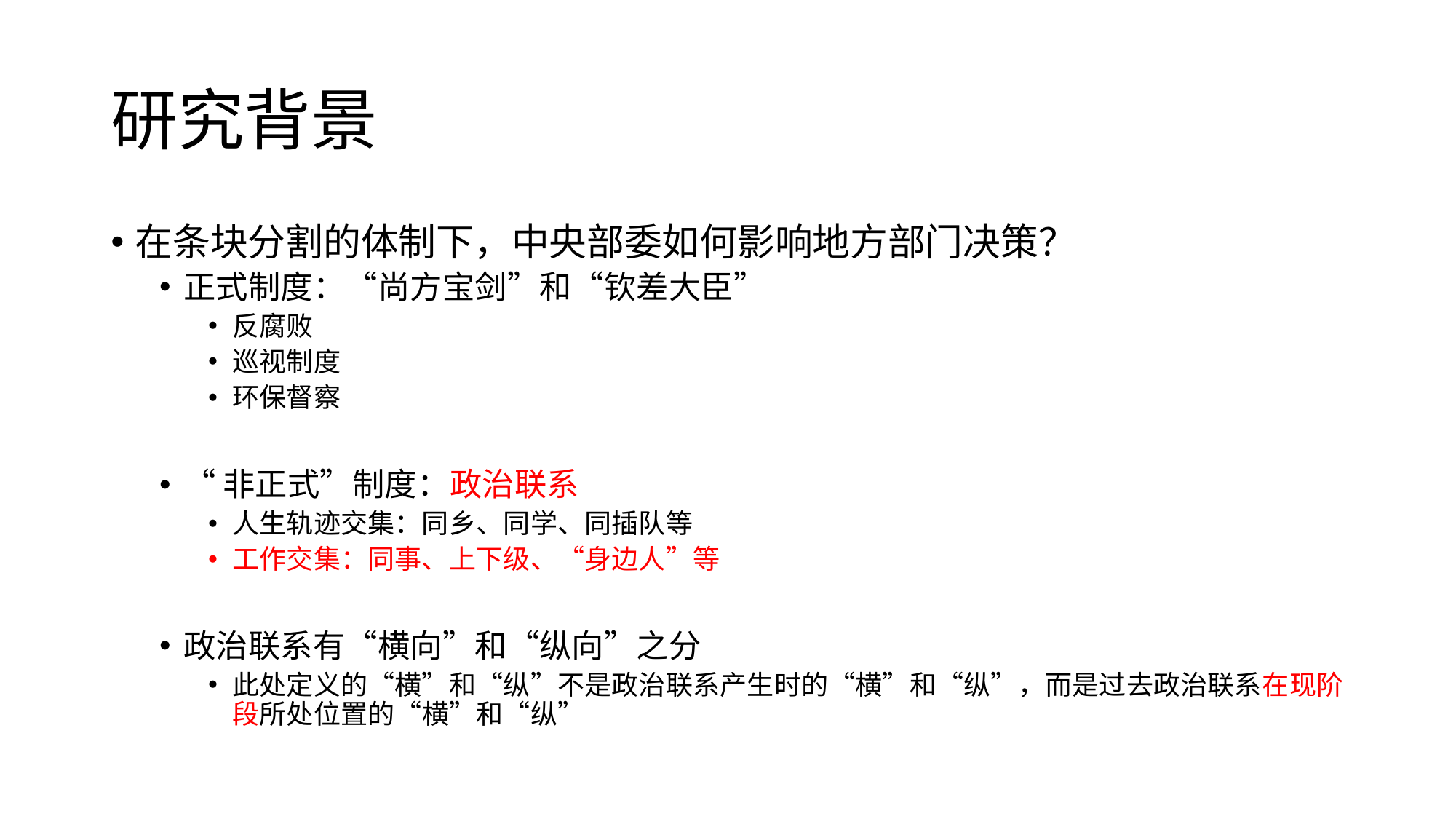

# 研究背景
在条块分割的体制下，中央部委如何影响地方部门决策？
正式制度：“尚方宝剑”和“钦差大臣”
反腐败
巡视制度
环保督察

“非正式”制度：政治联系
人生轨迹交集：同乡、同学、同插队等
工作交集：同事、上下级、“身边人”等

政治联系有“横向”和“纵向”之分
此处定义的“横”和“纵”不是政治联系产生时的“横”和“纵”，而是过去政治联系在现阶段所处位置的“横”和“纵”